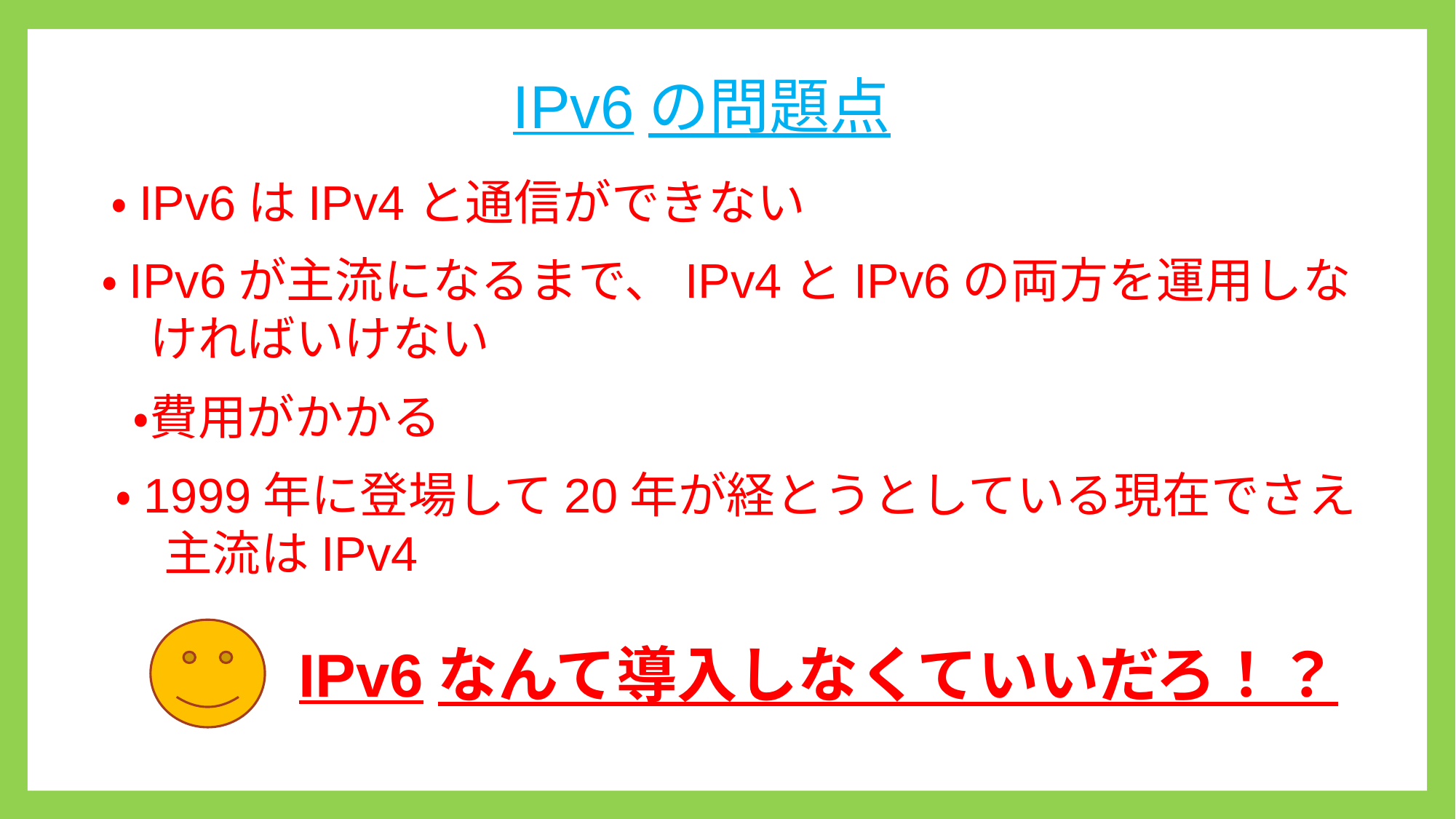

IPv6の問題点
・IPv6はIPv4と通信ができない
・IPv6が主流になるまで、IPv4とIPv6の両方を運用しな
　ければいけない
・費用がかかる
・1999年に登場して20年が経とうとしている現在でさえ
　主流はIPv4

IPv6なんて導入しなくていいだろ！？